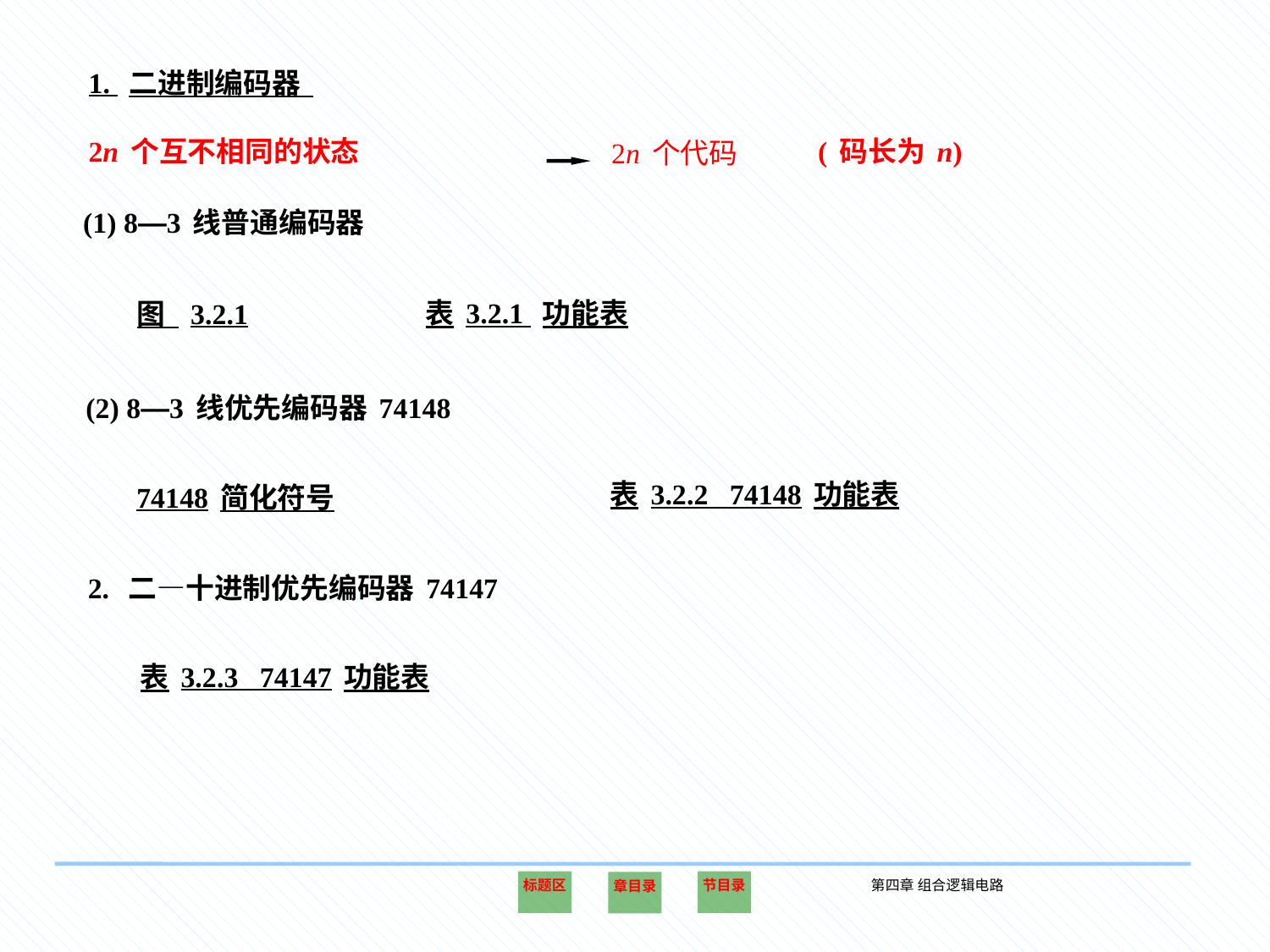

1. 二进制编码器
2n个互不相同的状态
2n个代码

(码长为n)
(1) 8—3线普通编码器
表3.2.1 功能表
图  3.2.1
(2) 8—3线优先编码器74148
表3.2.2   74148功能表
74148简化符号
2. 二—十进制优先编码器74147
表3.2.3   74147功能表
5
标题区
节目录
第四章 组合逻辑电路